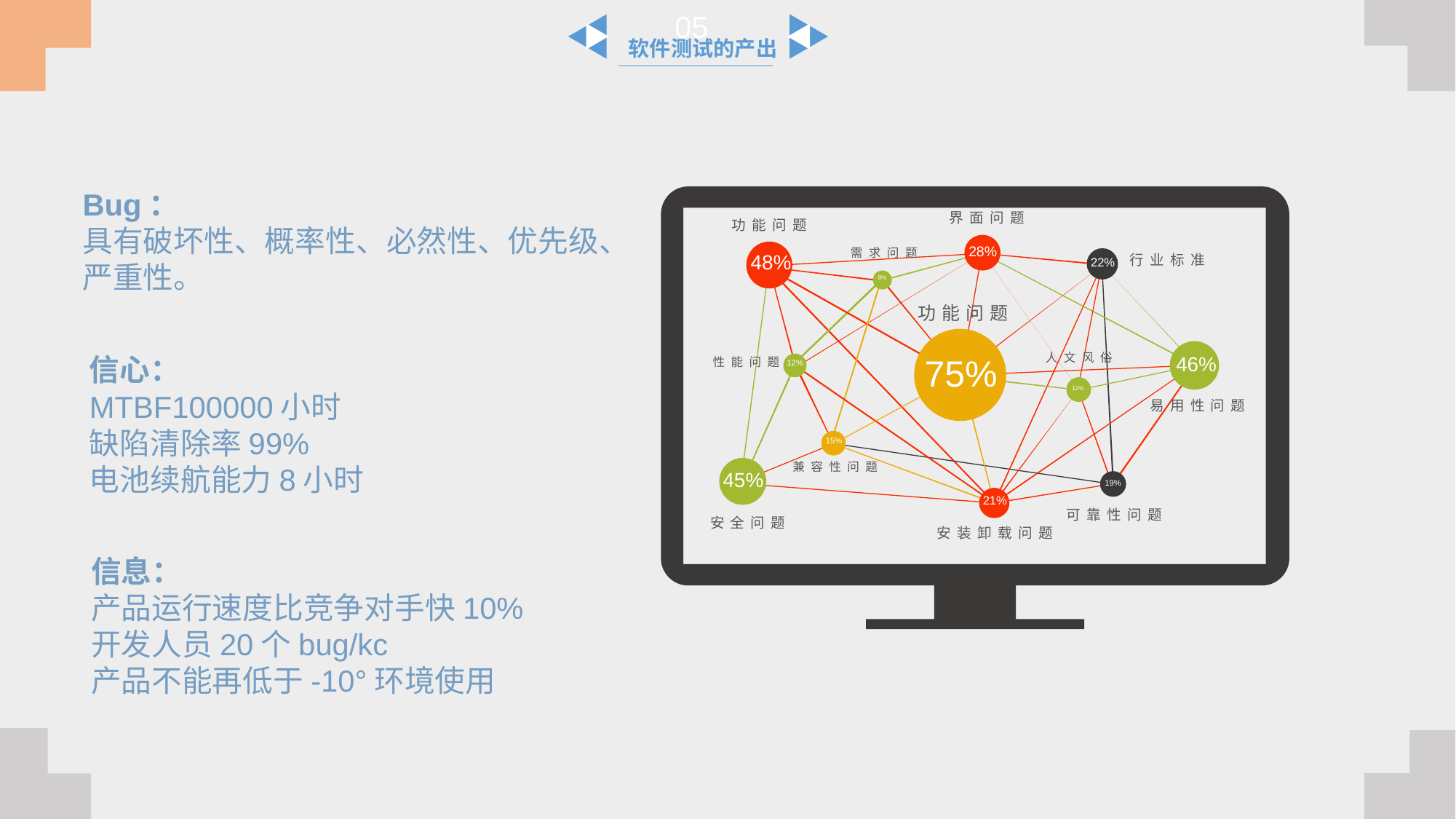

05

软件测试的产出
Bug：
具有破坏性、概率性、必然性、优先级、严重性。

界面问题
功能问题

28%
需求问题

48%
行业标准

22%

8%

功能问题

75%
人文风俗
46%
信心：
MTBF100000小时
缺陷清除率99%
电池续航能力8小时
性能问题
12%

12%

易用性问题
15%

兼容性问题

45%

19%

21%

可靠性问题
安全问题
安装卸载问题
信息：
产品运行速度比竞争对手快10%
开发人员20个bug/kc
产品不能再低于-10°环境使用